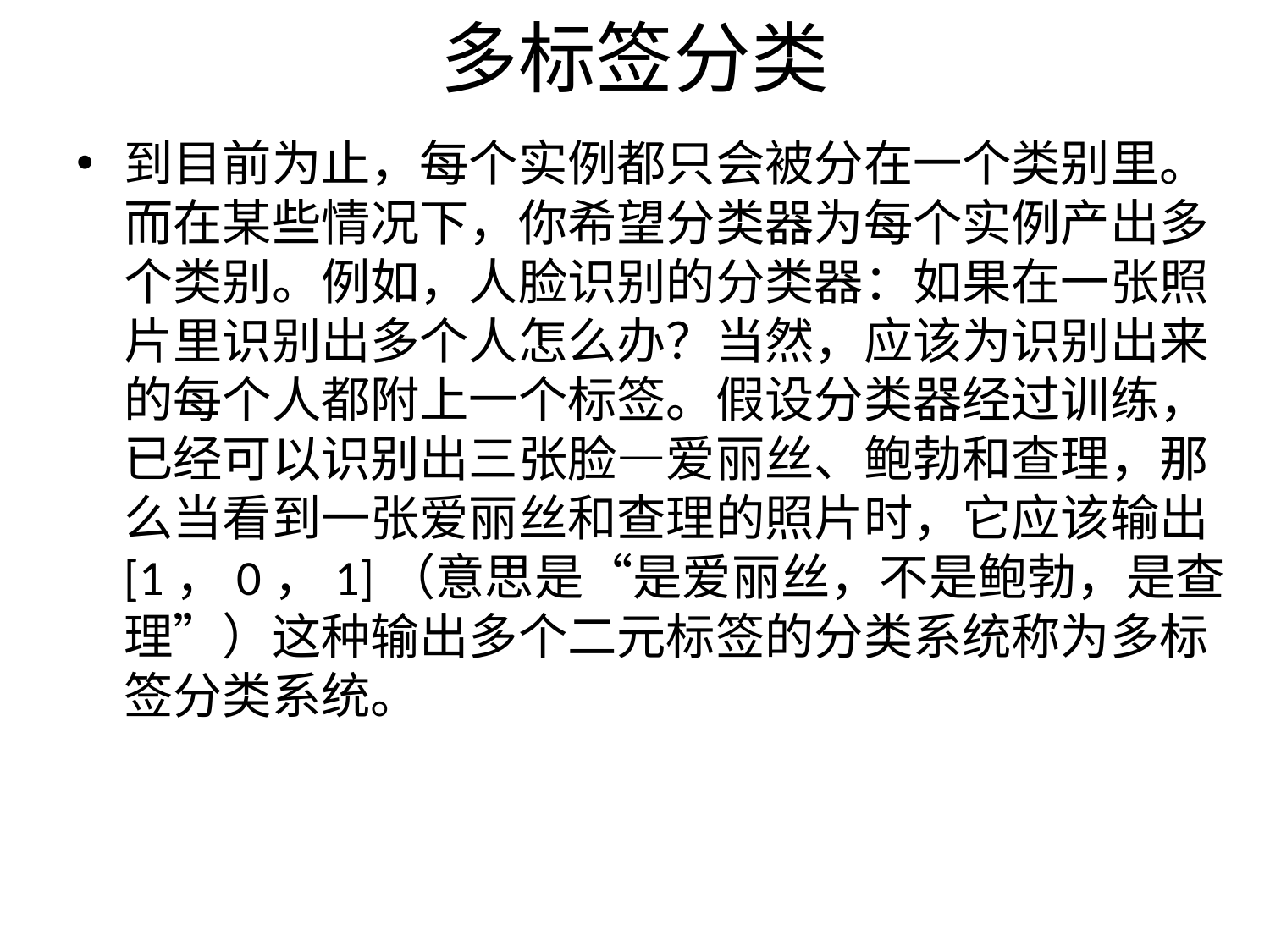

# 多标签分类
到目前为止，每个实例都只会被分在一个类别里。而在某些情况下，你希望分类器为每个实例产出多个类别。例如，人脸识别的分类器：如果在一张照片里识别出多个人怎么办？当然，应该为识别出来的每个人都附上一个标签。假设分类器经过训练，已经可以识别出三张脸—爱丽丝、鲍勃和查理，那么当看到一张爱丽丝和查理的照片时，它应该输出[1，0，1]（意思是“是爱丽丝，不是鲍勃，是查理”）这种输出多个二元标签的分类系统称为多标签分类系统。